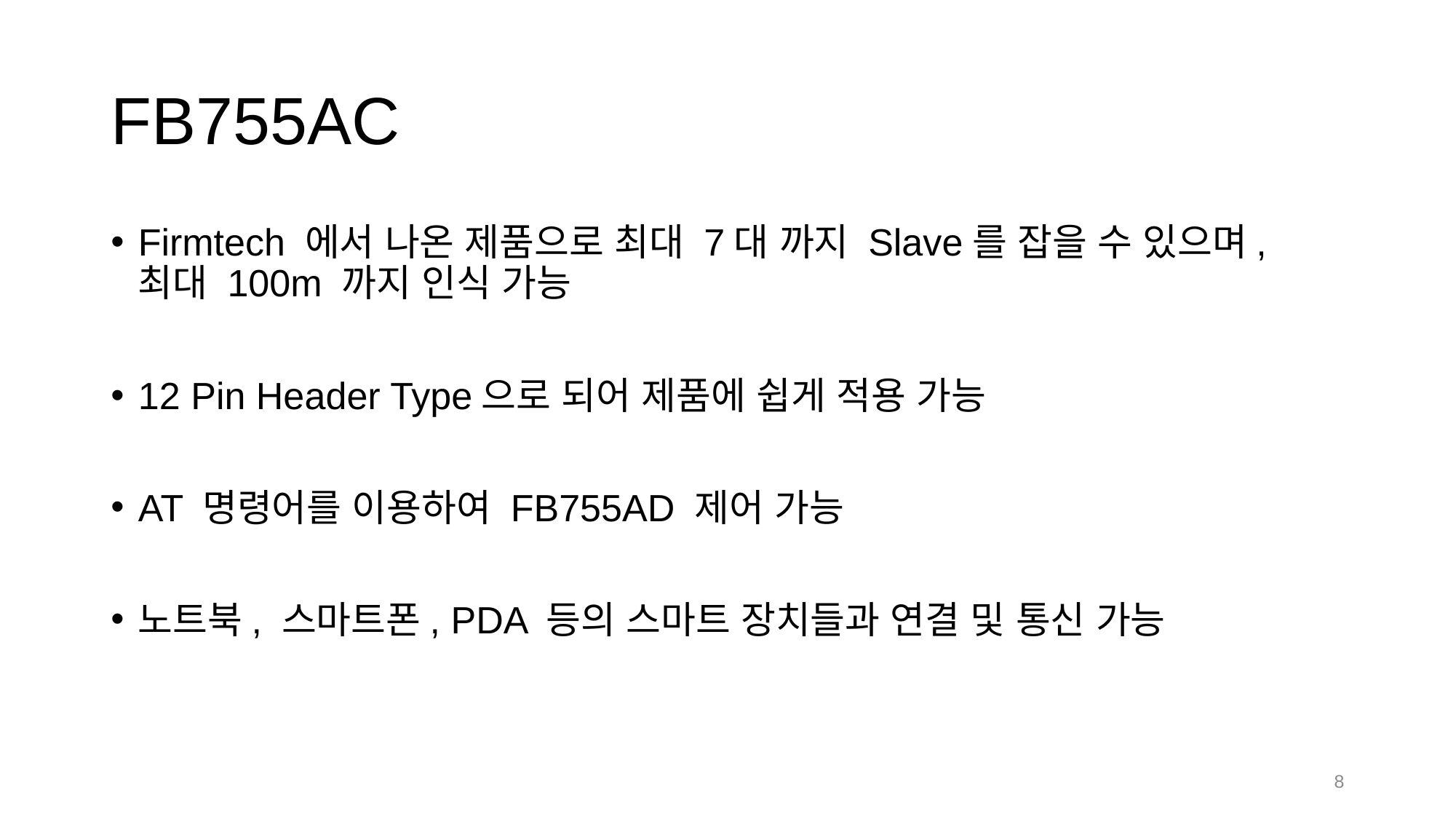

# FB755AC
Firmtech 에서 나온 제품으로 최대 7대 까지 Slave를 잡을 수 있으며, 최대 100m 까지 인식 가능

12 Pin Header Type으로 되어 제품에 쉽게 적용 가능

AT 명령어를 이용하여 FB755AD 제어 가능

노트북, 스마트폰, PDA 등의 스마트 장치들과 연결 및 통신 가능
8